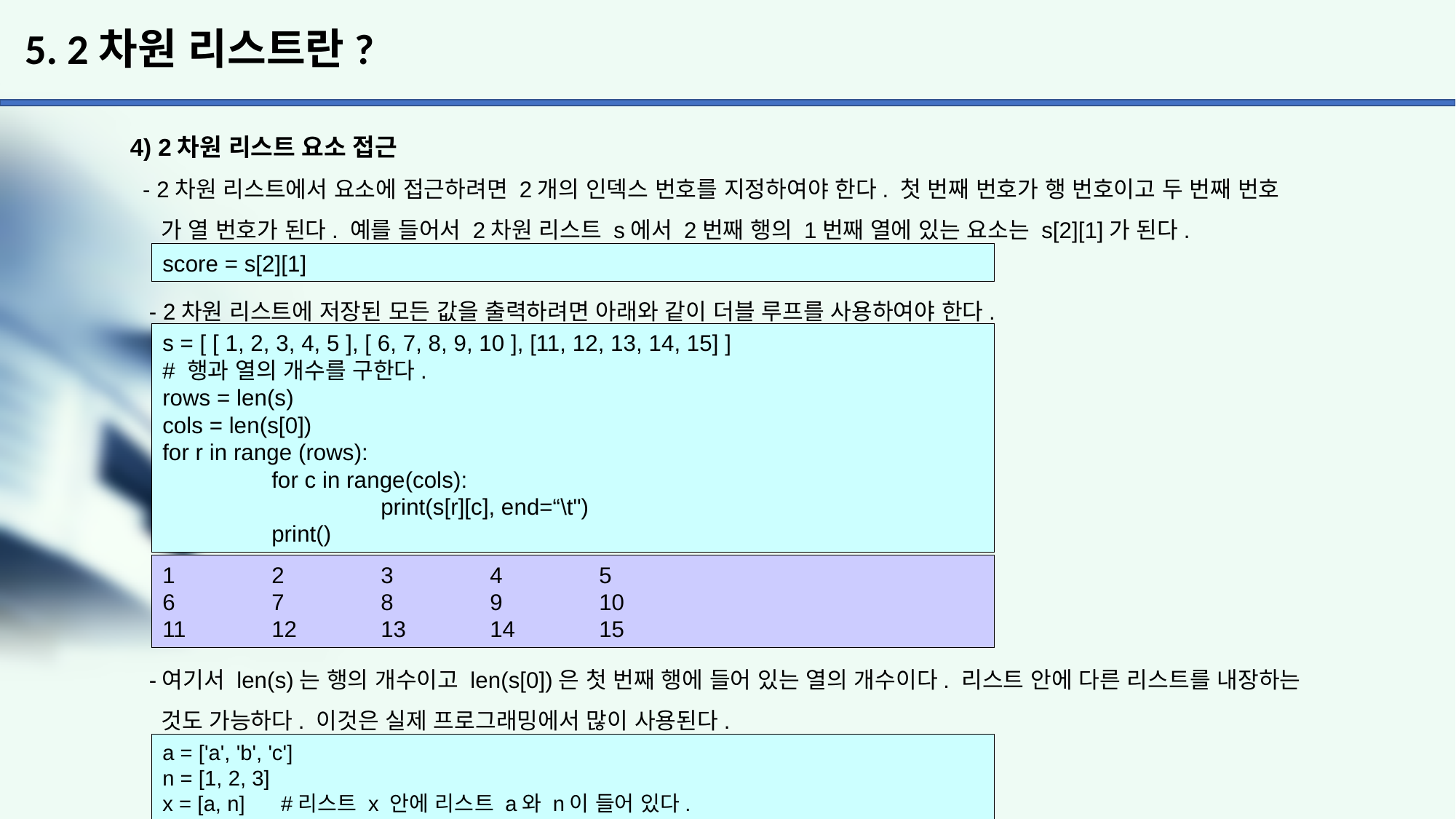

# 5. 2차원 리스트란?
4) 2차원 리스트 요소 접근
  - 2차원 리스트에서 요소에 접근하려면 2개의 인덱스 번호를 지정하여야 한다. 첫 번째 번호가 행 번호이고 두 번째 번호
    가 열 번호가 된다. 예를 들어서 2차원 리스트 s에서 2번째 행의 1번째 열에 있는 요소는 s[2][1]가 된다.

   - 2차원 리스트에 저장된 모든 값을 출력하려면 아래와 같이 더블 루프를 사용하여야 한다.

   -여기서 len(s)는 행의 개수이고 len(s[0])은 첫 번째 행에 들어 있는 열의 개수이다. 리스트 안에 다른 리스트를 내장하는
    것도 가능하다. 이것은 실제 프로그래밍에서 많이 사용된다.
score = s[2][1]
s = [ [ 1, 2, 3, 4, 5 ], [ 6, 7, 8, 9, 10 ], [11, 12, 13, 14, 15] ]
# 행과 열의 개수를 구한다.
rows = len(s)
cols = len(s[0])
for r in range (rows):
	for c in range(cols):
		print(s[r][c], end=“\t")
	print()
1	2	3	4	5
6	7	8	9	10
11	12	13	14	15
a = ['a', 'b', 'c']
n = [1, 2, 3]
x = [a, n]      #리스트 x 안에 리스트 a와 n이 들어 있다.